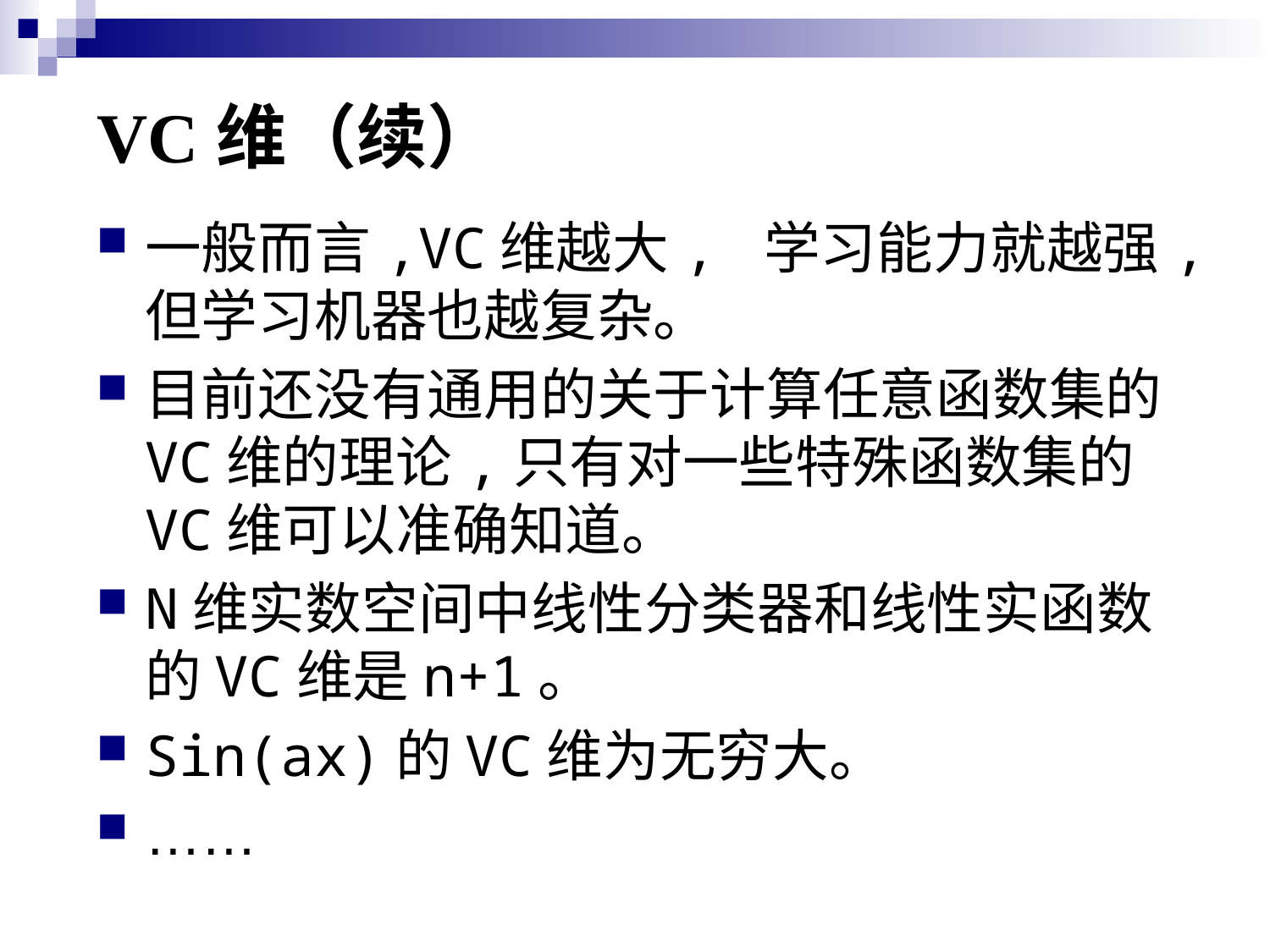

# VC维（续）
一般而言,VC维越大, 学习能力就越强,但学习机器也越复杂。
目前还没有通用的关于计算任意函数集的VC维的理论,只有对一些特殊函数集的VC维可以准确知道。
N维实数空间中线性分类器和线性实函数的VC维是n+1。
Sin(ax)的VC维为无穷大。
……